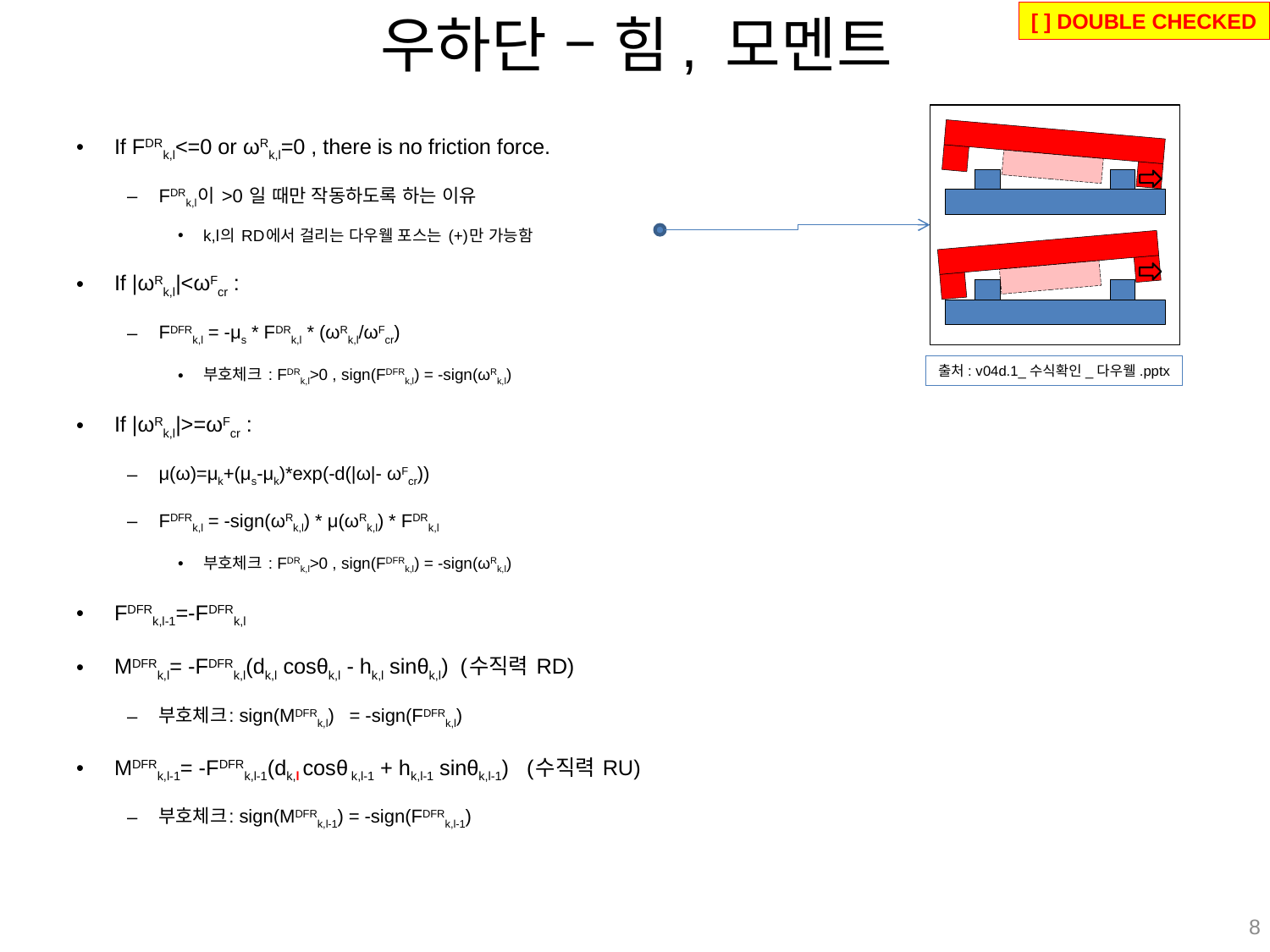

# 우하단 – 힘, 모멘트
[ ] DOUBLE CHECKED

If FDRk,l<=0 or ωRk,l=0 , there is no friction force.
FDRk,l이 >0 일 때만 작동하도록 하는 이유
k,l의 RD에서 걸리는 다우웰 포스는 (+)만 가능함
If |ωRk,l|<ωFcr :
FDFRk,l = -μs * FDRk,l * (ωRk,l/ωFcr)
부호체크 : FDRk,l>0 , sign(FDFRk,l) = -sign(ωRk,l)
If |ωRk,l|>=ωFcr :
μ(ω)=μk+(μs-μk)*exp(-d(|ω|- ωFcr))
FDFRk,l = -sign(ωRk,l) * μ(ωRk,l) * FDRk,l
부호체크 : FDRk,l>0 , sign(FDFRk,l) = -sign(ωRk,l)
FDFRk,l-1=-FDFRk,l
MDFRk,l= -FDFRk,l(dk,l cosθk,l - hk,l sinθk,l)  (수직력 RD)
부호체크: sign(MDFRk,l)   = -sign(FDFRk,l)
MDFRk,l-1= -FDFRk,l-1(dk,l cosθ k,l-1 + hk,l-1 sinθk,l-1)   (수직력 RU)
부호체크: sign(MDFRk,l-1) = -sign(FDFRk,l-1)

출처: v04d.1_수식확인_다우웰.pptx
8